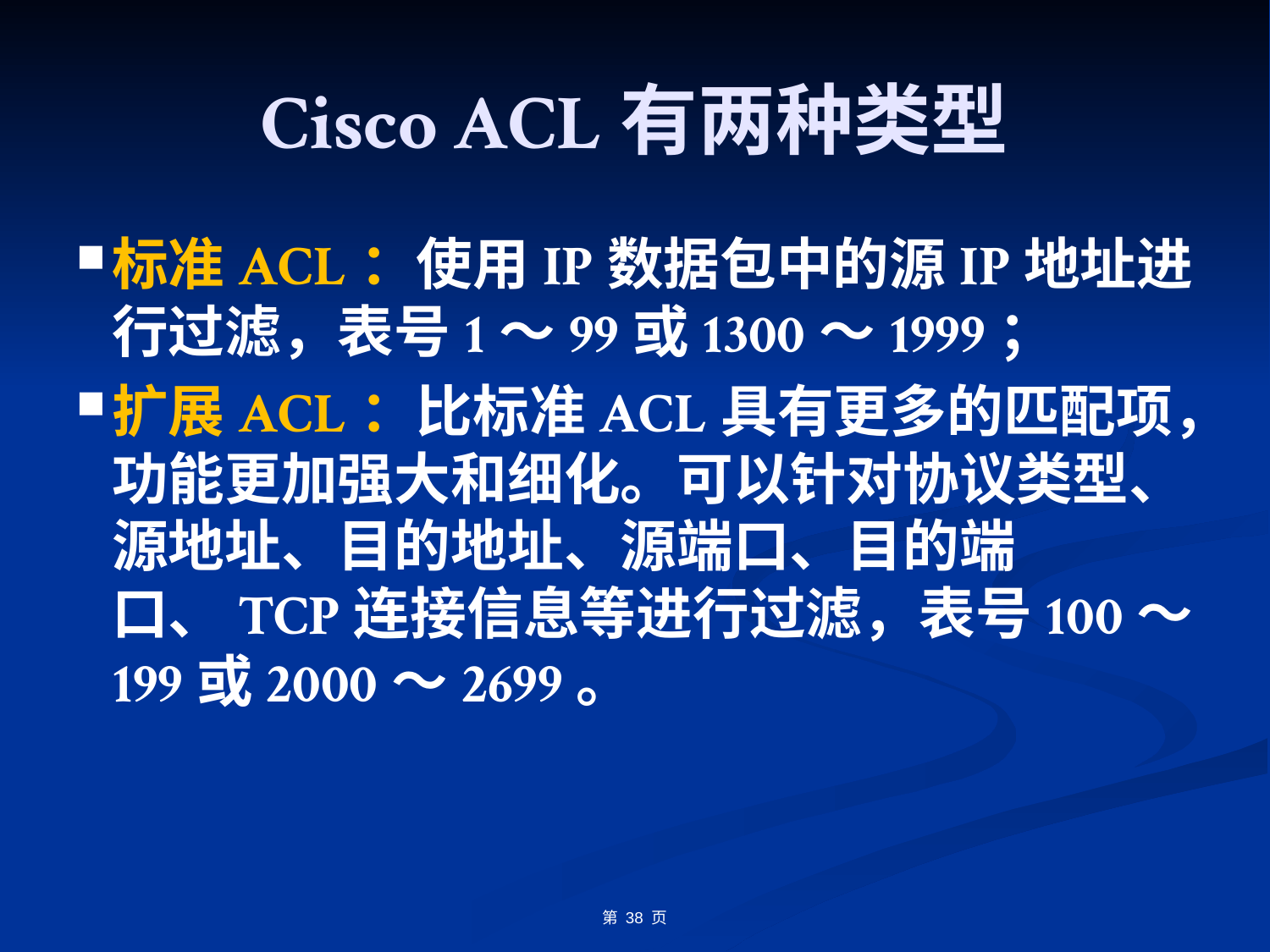

# Cisco ACL有两种类型
标准ACL：使用IP数据包中的源IP地址进行过滤，表号1～99或1300～1999；
扩展ACL：比标准ACL具有更多的匹配项，功能更加强大和细化。可以针对协议类型、源地址、目的地址、源端口、目的端口、TCP连接信息等进行过滤，表号100～199或2000～2699。
第 38 页